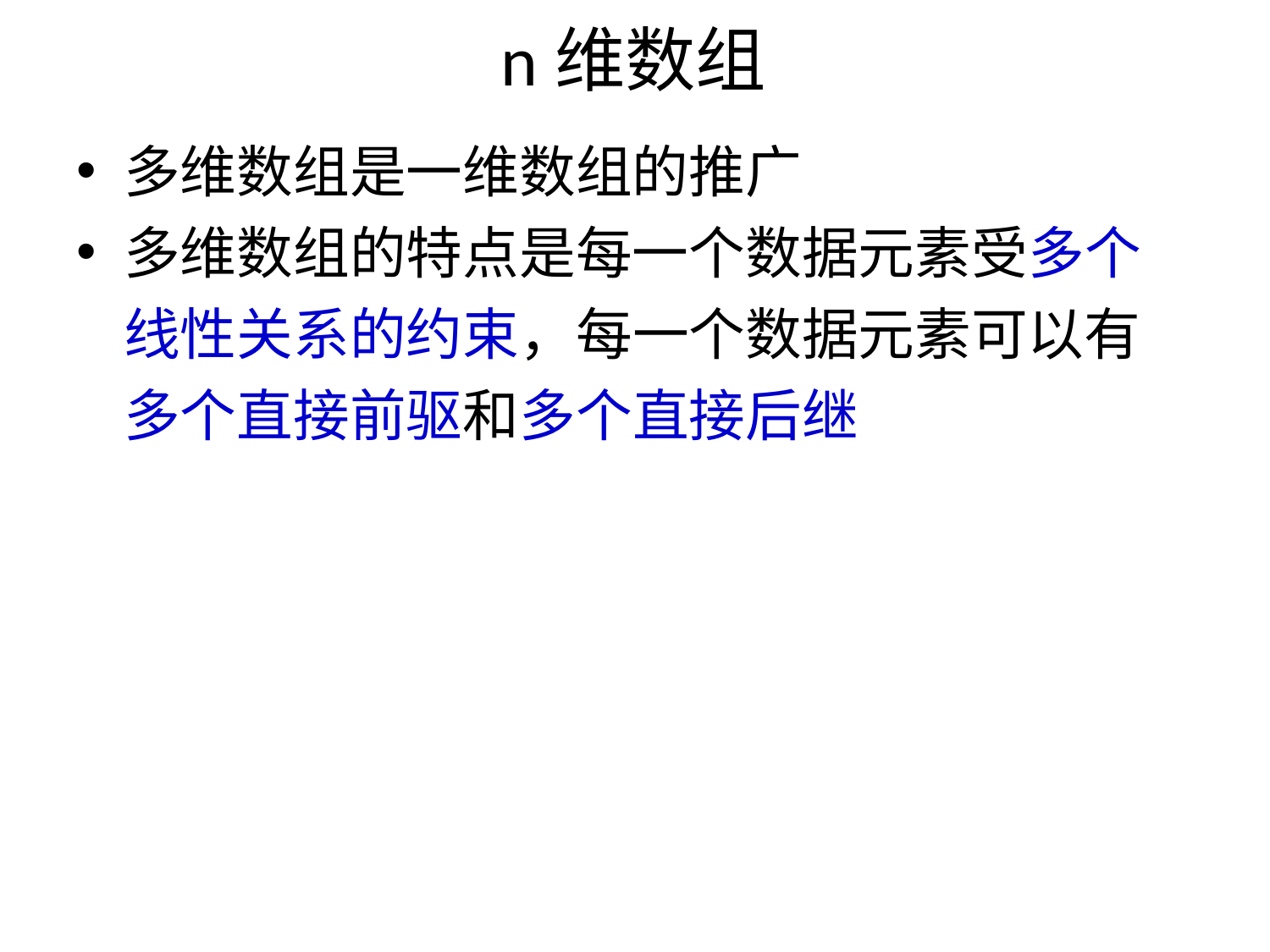

# n维数组
多维数组是一维数组的推广
多维数组的特点是每一个数据元素受多个线性关系的约束，每一个数据元素可以有多个直接前驱和多个直接后继